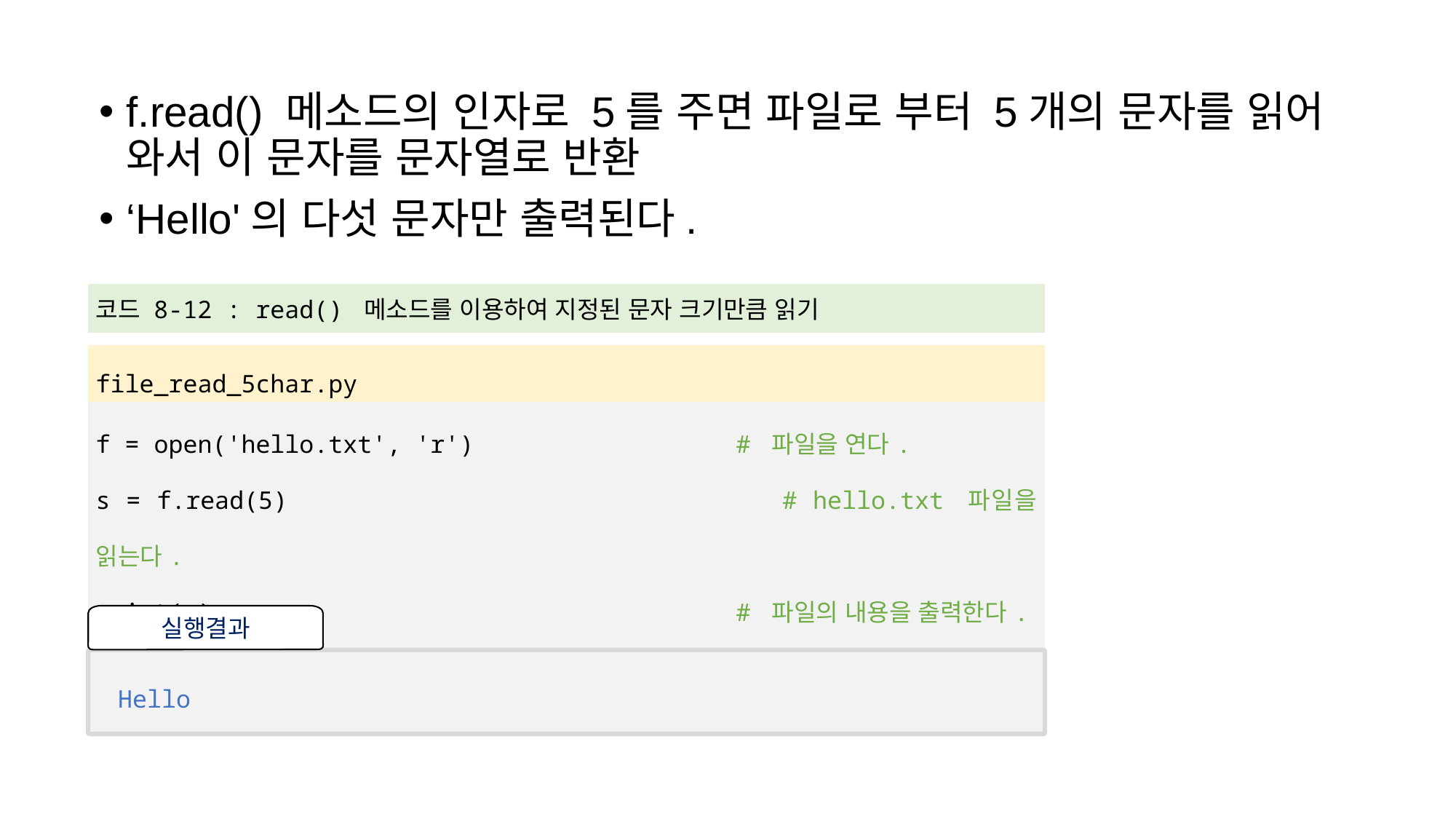

f.read() 메소드의 인자로 5를 주면 파일로 부터 5개의 문자를 읽어 와서 이 문자를 문자열로 반환
‘Hello'의 다섯 문자만 출력된다.

| 코드 8-12 : read() 메소드를 이용하여 지정된 문자 크기만큼 읽기 |
| --- |
|  |
| file\_read\_5char.py |
| f = open('hello.txt', 'r') # 파일을 연다. s = f.read(5) # hello.txt 파일을 읽는다. print(s) # 파일의 내용을 출력한다. f.close() # 파일을 닫는다. |
실행결과

Hello